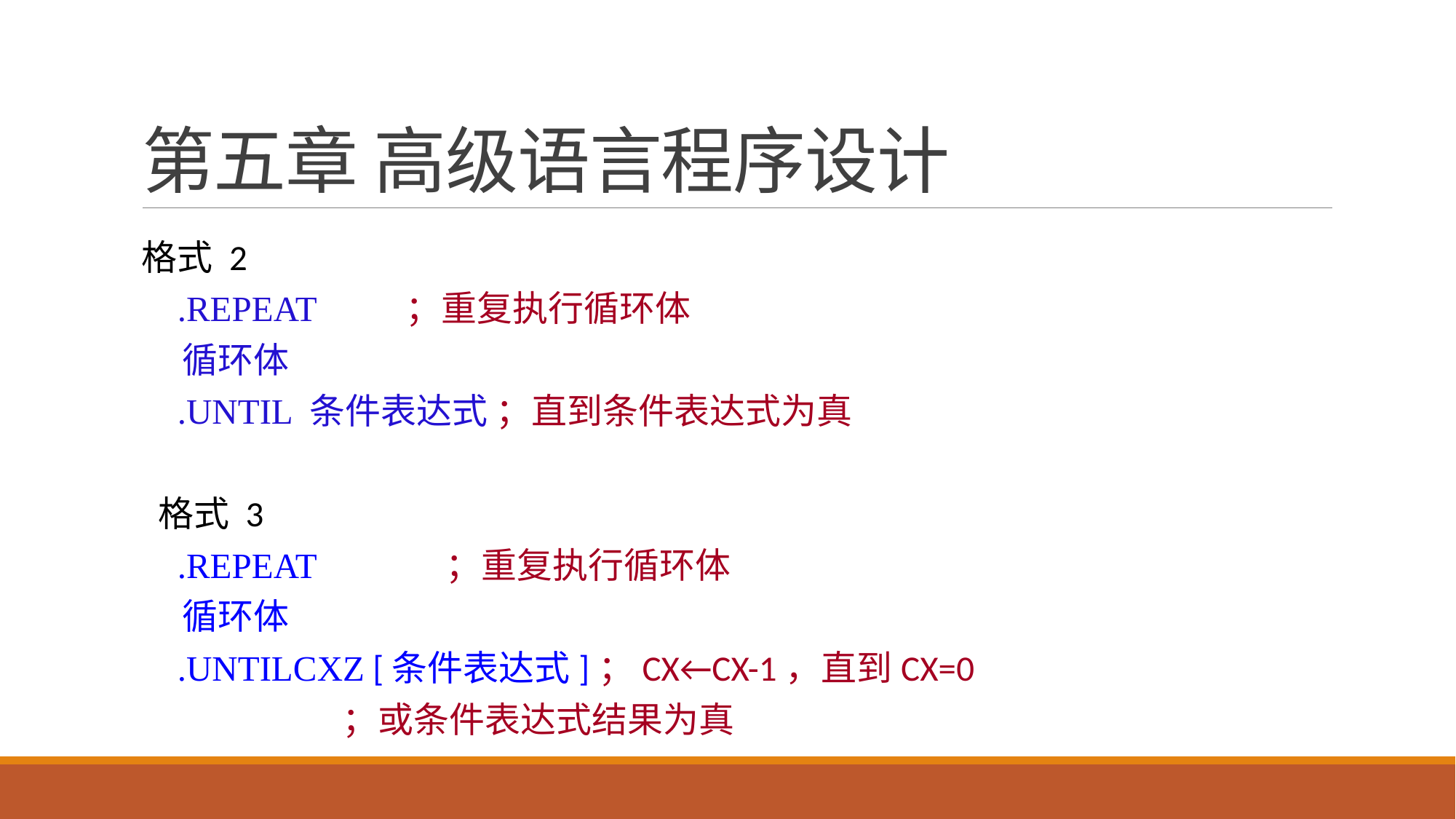

# 第五章 高级语言程序设计
格式 2
    .REPEAT          ；重复执行循环体
    循环体
    .UNTIL 条件表达式 ；直到条件表达式为真

 格式 3
    .REPEAT               ；重复执行循环体
    循环体
    .UNTILCXZ [条件表达式]；CX←CX-1，直到CX=0
                        ；或条件表达式结果为真